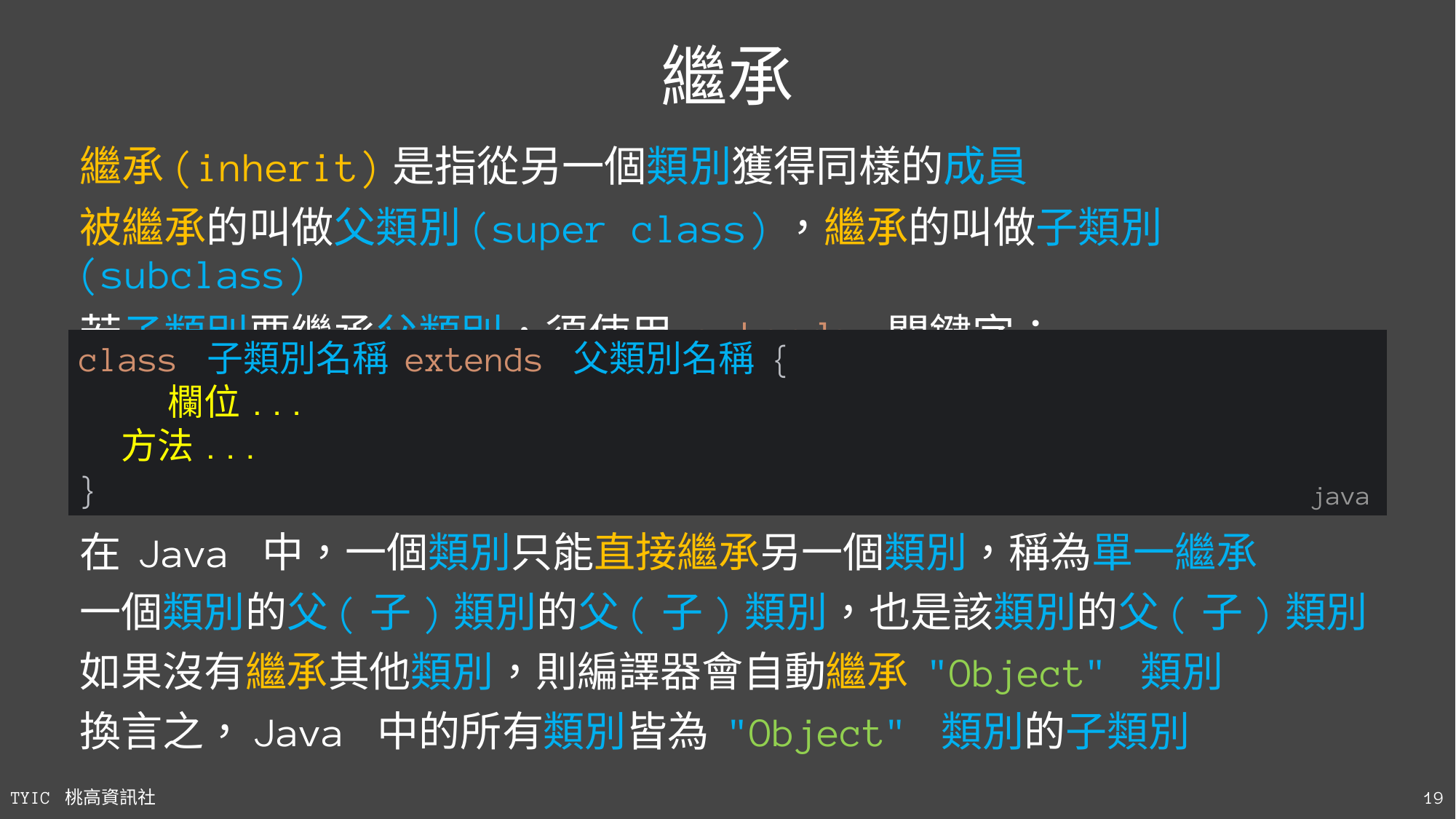

# 繼承
繼承(inherit)是指從另一個類別獲得同樣的成員
被繼承的叫做父類別(super class)，繼承的叫做子類別(subclass)
若子類別要繼承父類別，須使用 extends 關鍵字：
class 子類別名稱 extends 父類別名稱 {
    欄位...
    方法...
}
java
在 Java 中，一個類別只能直接繼承另一個類別，稱為單一繼承
一個類別的父(子)類別的父(子)類別，也是該類別的父(子)類別
如果沒有繼承其他類別，則編譯器會自動繼承 "Object" 類別
換言之，Java 中的所有類別皆為 "Object" 類別的子類別